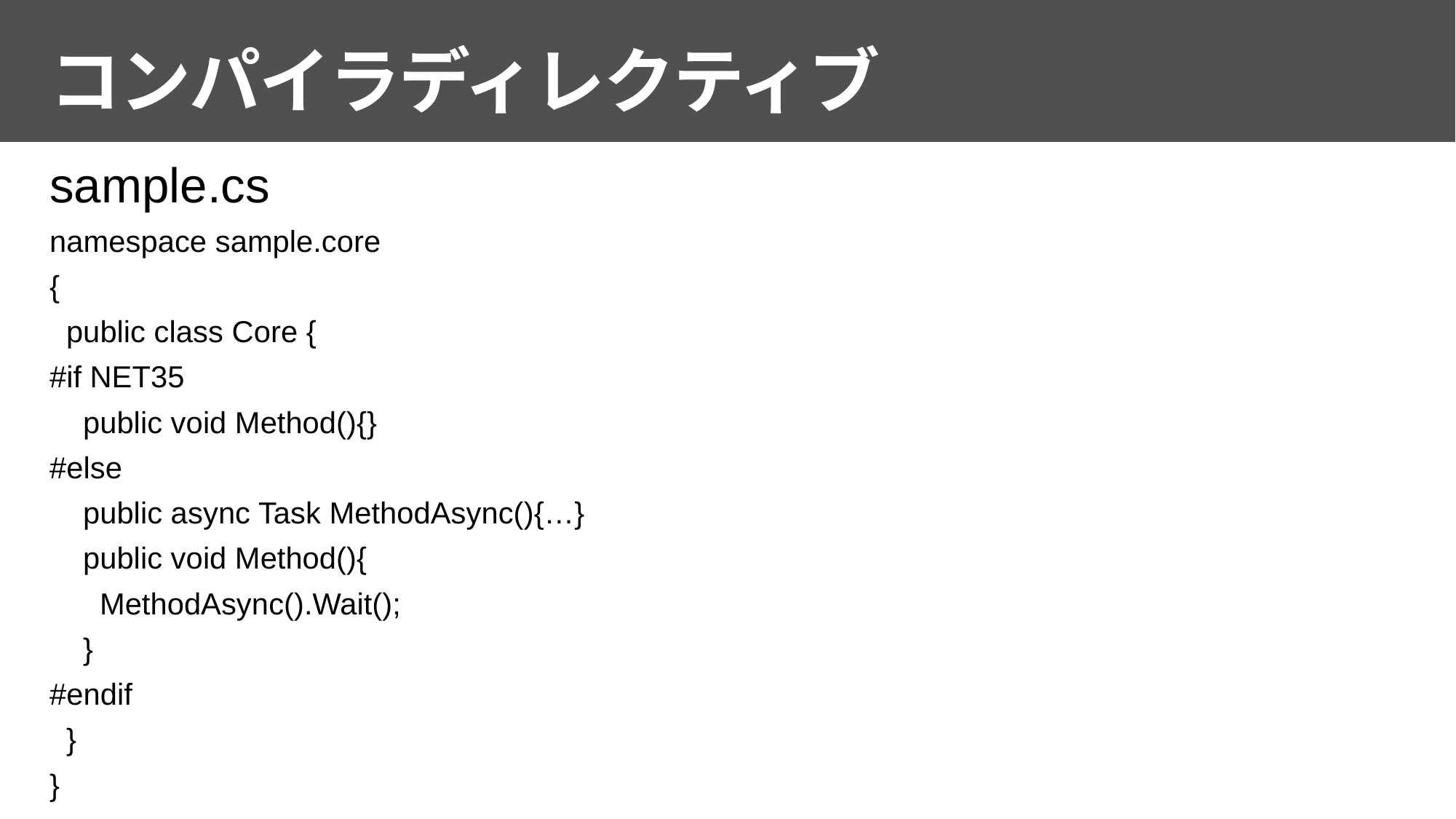

# コンパイラディレクティブ
sample.cs
namespace sample.core
{
  public class Core {
#if NET35
    public void Method(){}
#else
    public async Task MethodAsync(){…}
    public void Method(){
      MethodAsync().Wait();
    }
#endif
  }
}